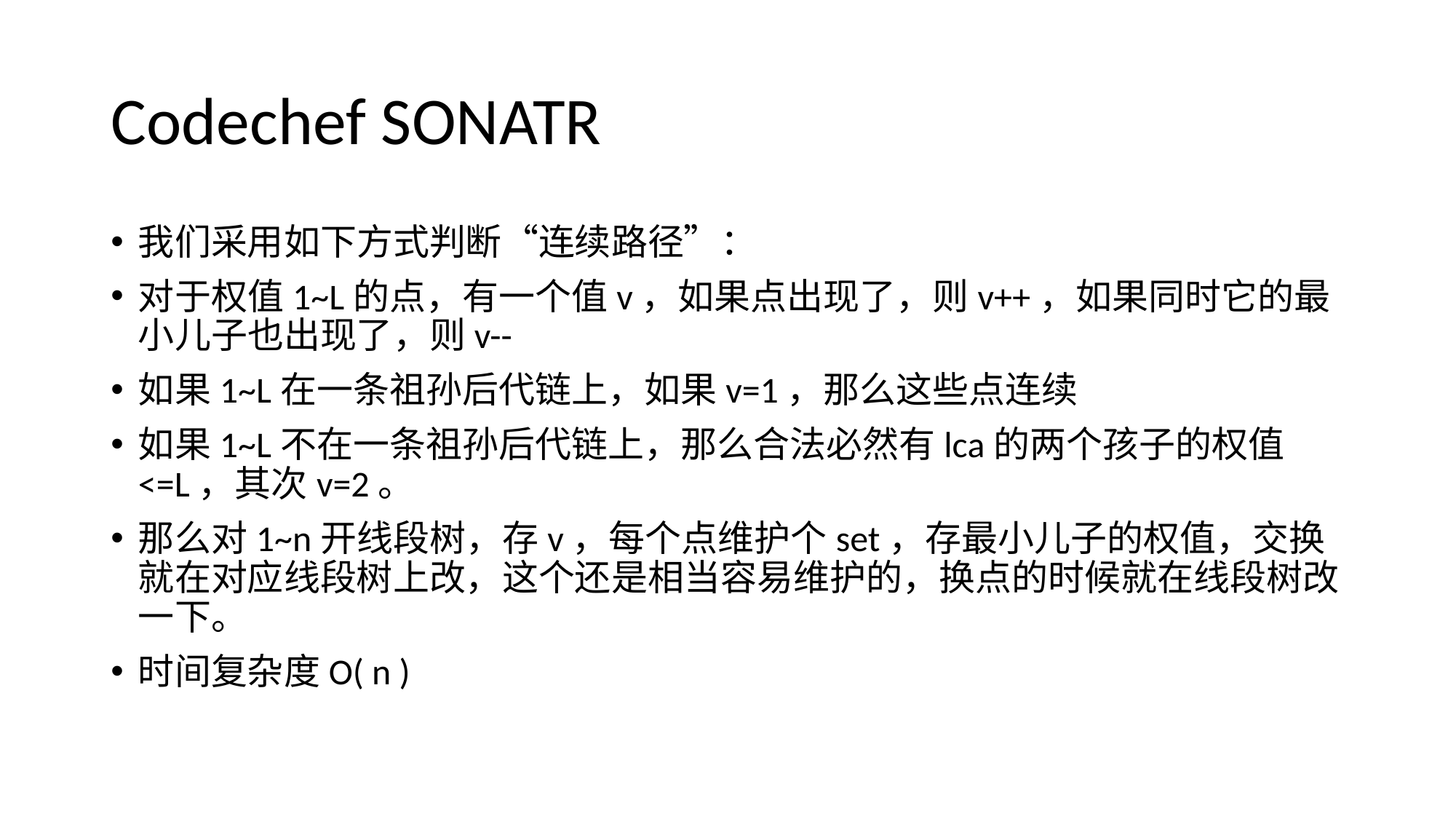

# Codechef SONATR
我们采用如下方式判断“连续路径”：
对于权值1~L的点，有一个值v，如果点出现了，则v++，如果同时它的最小儿子也出现了，则v--
如果1~L在一条祖孙后代链上，如果v=1，那么这些点连续
如果1~L不在一条祖孙后代链上，那么合法必然有lca的两个孩子的权值<=L，其次v=2。
那么对1~n开线段树，存v，每个点维护个set，存最小儿子的权值，交换就在对应线段树上改，这个还是相当容易维护的，换点的时候就在线段树改一下。
时间复杂度O( n )